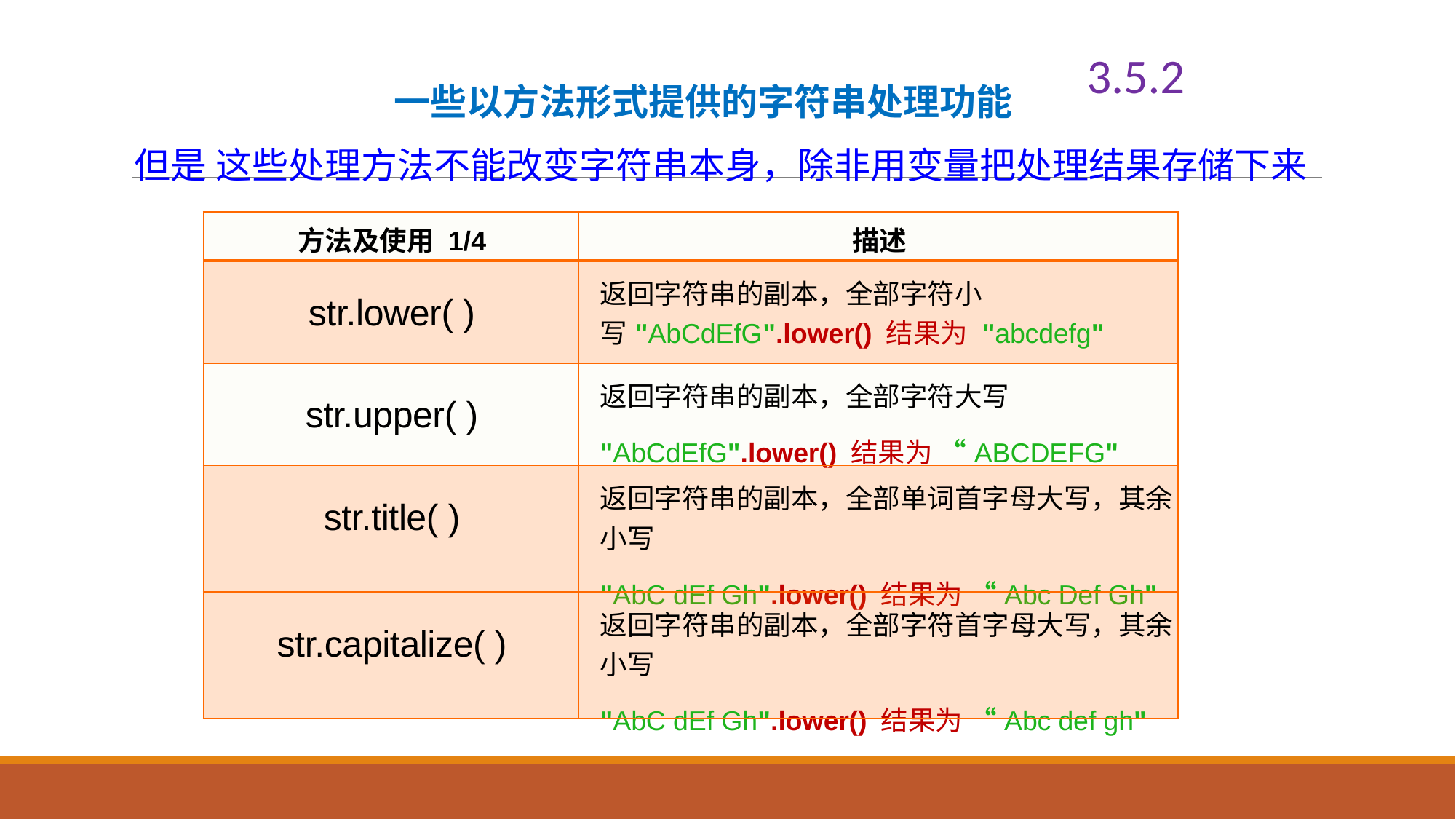

3.5.2
一些以方法形式提供的字符串处理功能
但是 这些处理方法不能改变字符串本身，除非用变量把处理结果存储下来
| 方法及使用 1/4 | 描述 |
| --- | --- |
| str.lower( ) | 返回字符串的副本，全部字符小写"AbCdEfG".lower() 结果为 "abcdefg" |
| str.upper( ) | 返回字符串的副本，全部字符大写 "AbCdEfG".lower() 结果为 “ABCDEFG" |
| str.title( ) | 返回字符串的副本，全部单词首字母大写，其余小写 "AbC dEf Gh".lower() 结果为 “Abc Def Gh" |
| str.capitalize( ) | 返回字符串的副本，全部字符首字母大写，其余小写 "AbC dEf Gh".lower() 结果为 “Abc def gh" |